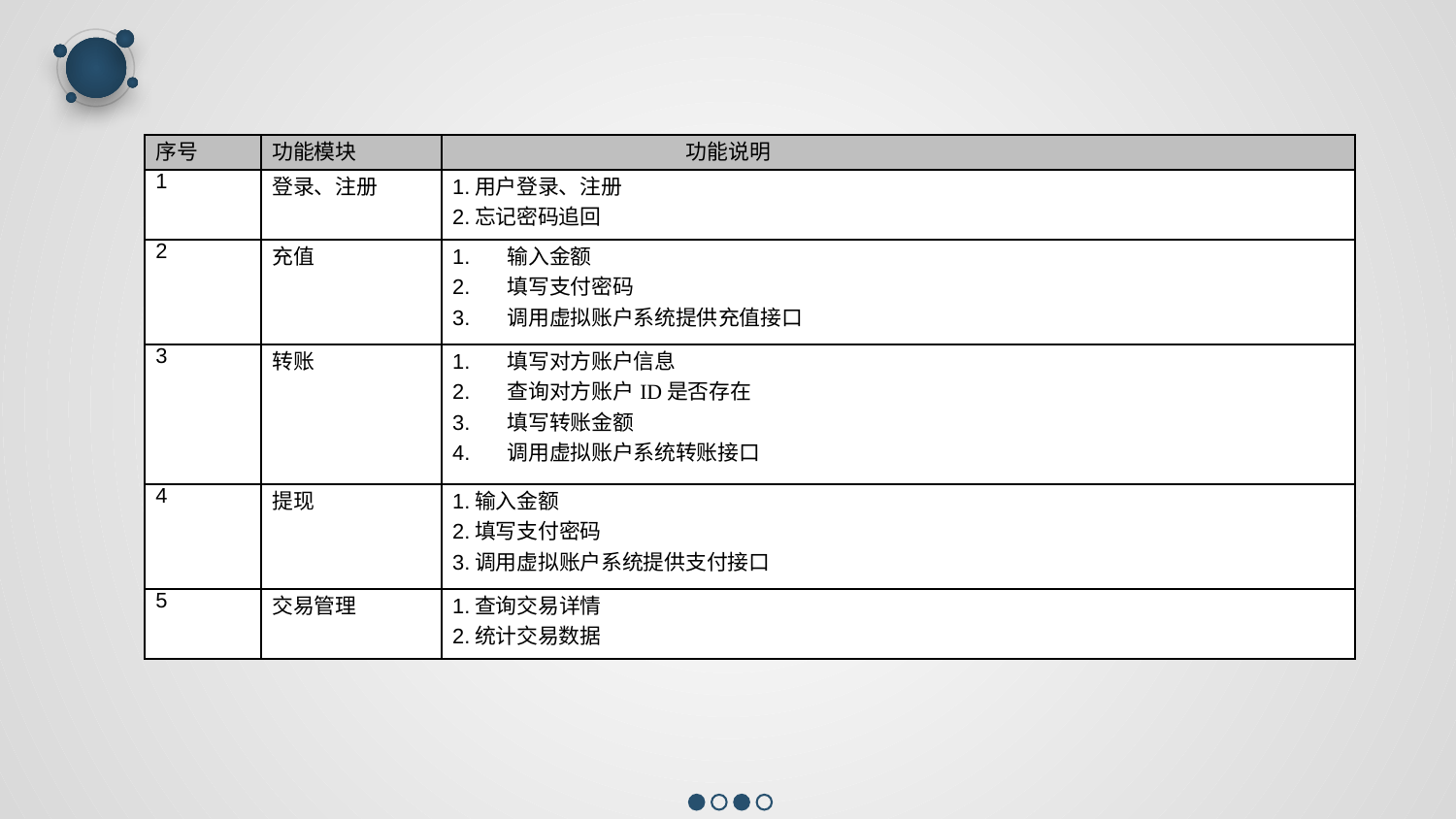

| 序号 | 功能模块 | 功能说明 |
| --- | --- | --- |
| 1 | 登录、注册 | 1.用户登录、注册 2.忘记密码追回 |
| 2 | 充值 | 输入金额 填写支付密码 调用虚拟账户系统提供充值接口 |
| 3 | 转账 | 填写对方账户信息 查询对方账户ID是否存在 填写转账金额 调用虚拟账户系统转账接口 |
| 4 | 提现 | 1.输入金额 2.填写支付密码 3.调用虚拟账户系统提供支付接口 |
| 5 | 交易管理 | 1.查询交易详情 2.统计交易数据 |